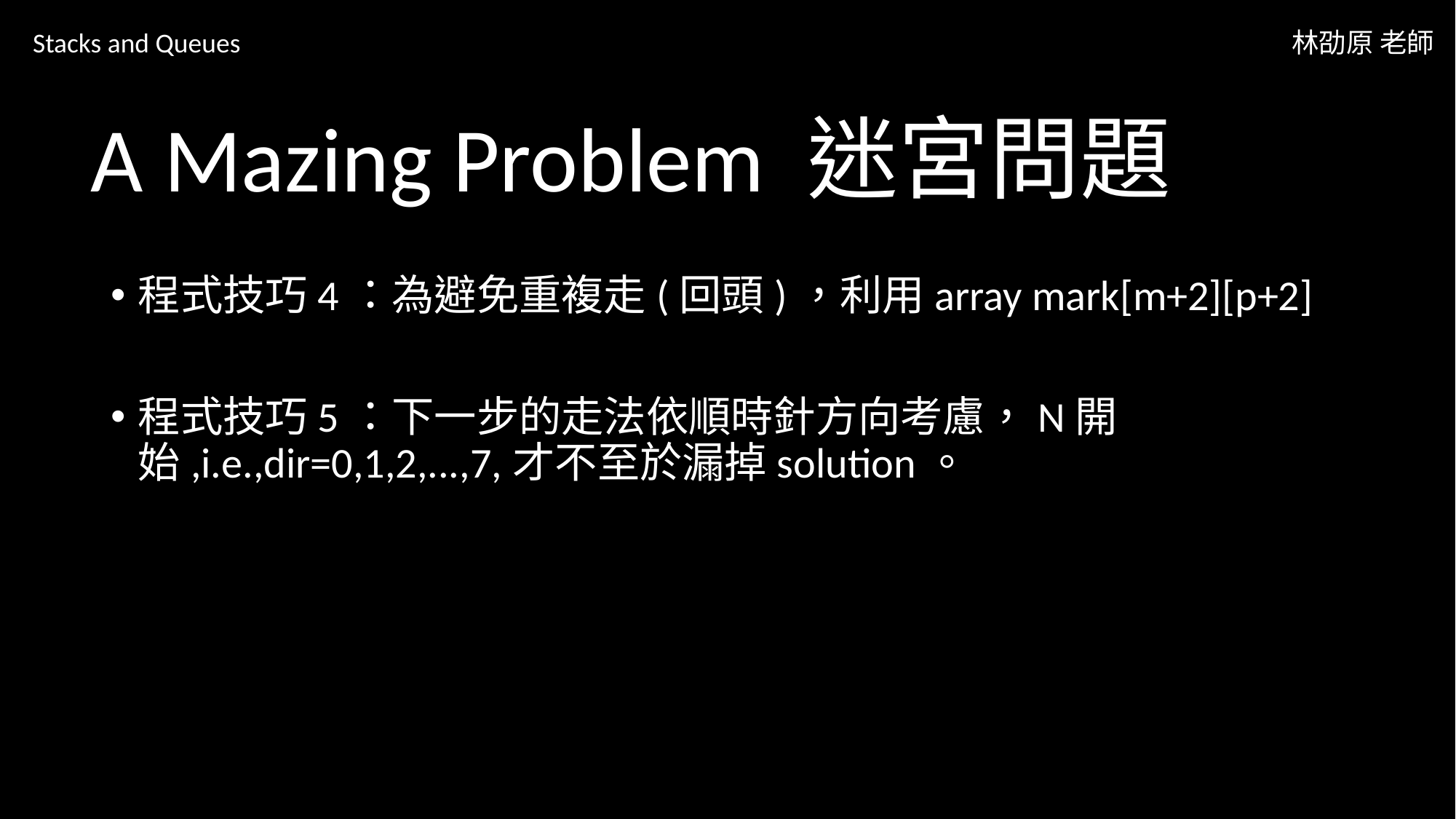

Stacks and Queues
林劭原 老師
# A Mazing Problem 迷宮問題
程式技巧4：為避免重複走(回頭)，利用array mark[m+2][p+2]

程式技巧5：下一步的走法依順時針方向考慮，N開始,i.e.,dir=0,1,2,...,7,才不至於漏掉solution。